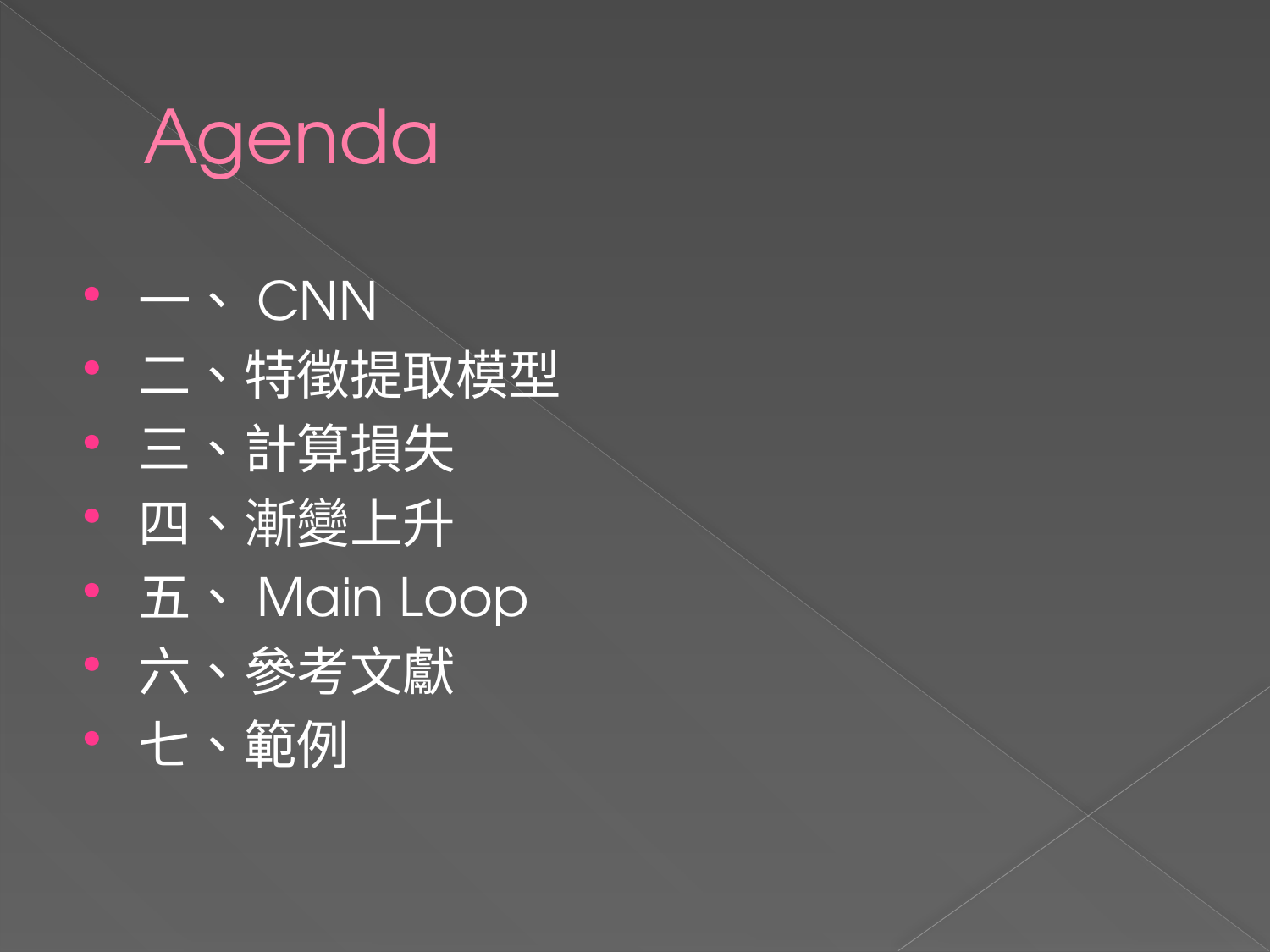

# Agenda
一、CNN
二、特徵提取模型
三、計算損失
四、漸變上升
五、Main Loop
六、參考文獻
七、範例